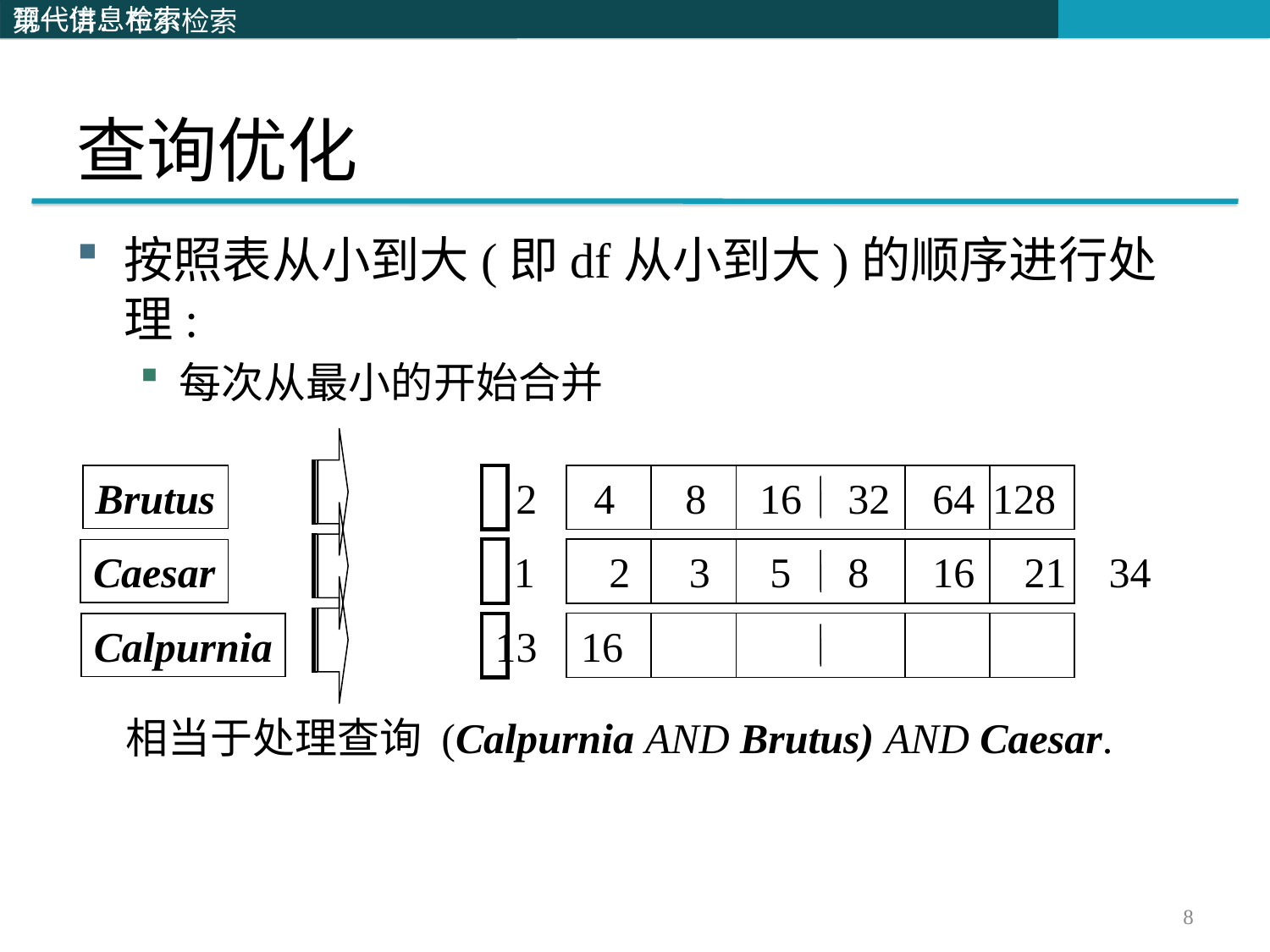

第一讲：布尔检索
# 查询优化
按照表从小到大(即df从小到大)的顺序进行处理:
每次从最小的开始合并

2
4
8
16
32
64
128

Brutus

1
2
3
5
8
16
21
34
Caesar

Calpurnia
13
16
相当于处理查询 (Calpurnia AND Brutus) AND Caesar.
8